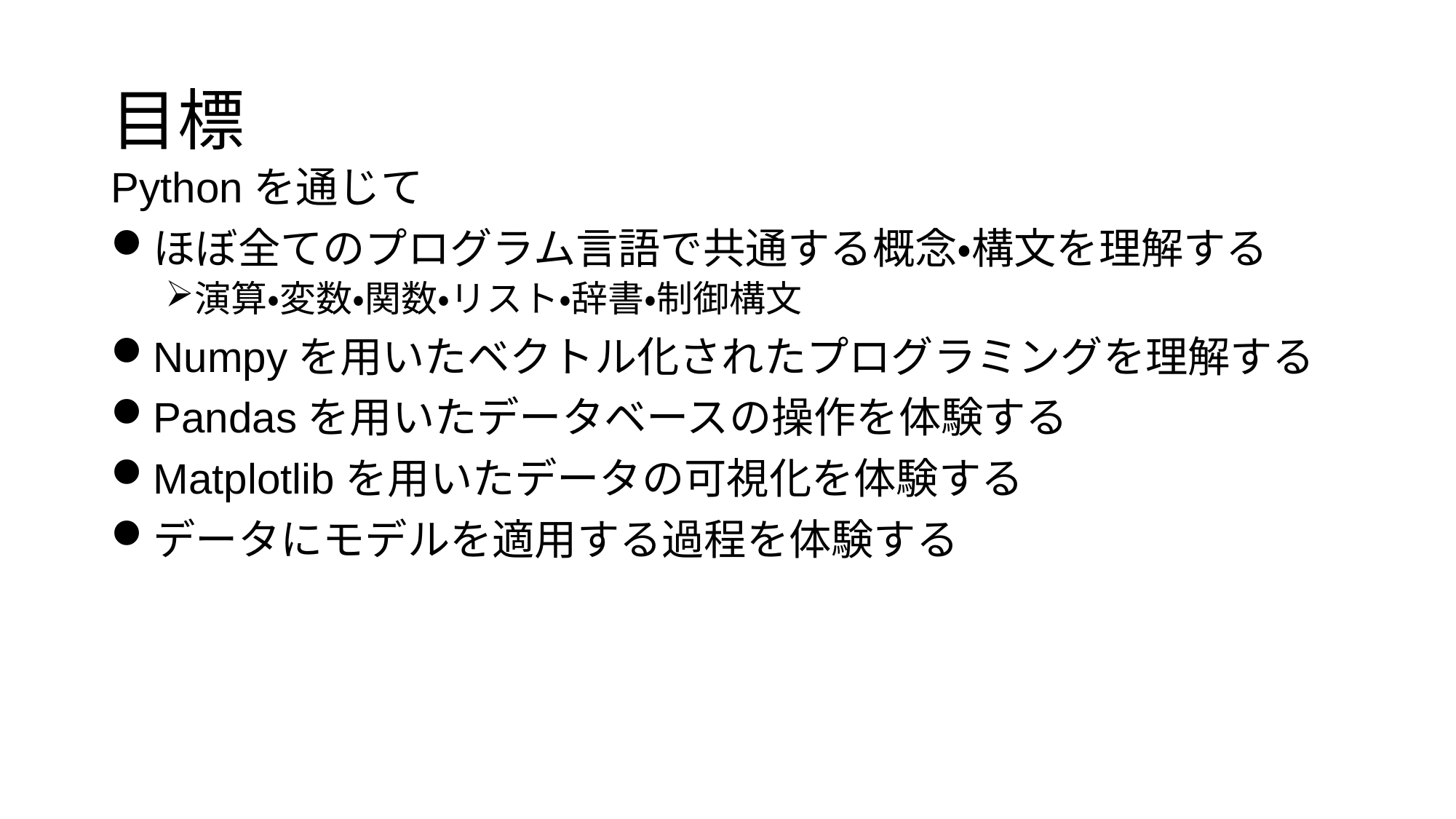

# 目標
Pythonを通じて
ほぼ全てのプログラム言語で共通する概念・構文を理解する
演算・変数・関数・リスト・辞書・制御構文
Numpyを用いたベクトル化されたプログラミングを理解する
Pandasを用いたデータベースの操作を体験する
Matplotlibを用いたデータの可視化を体験する
データにモデルを適用する過程を体験する